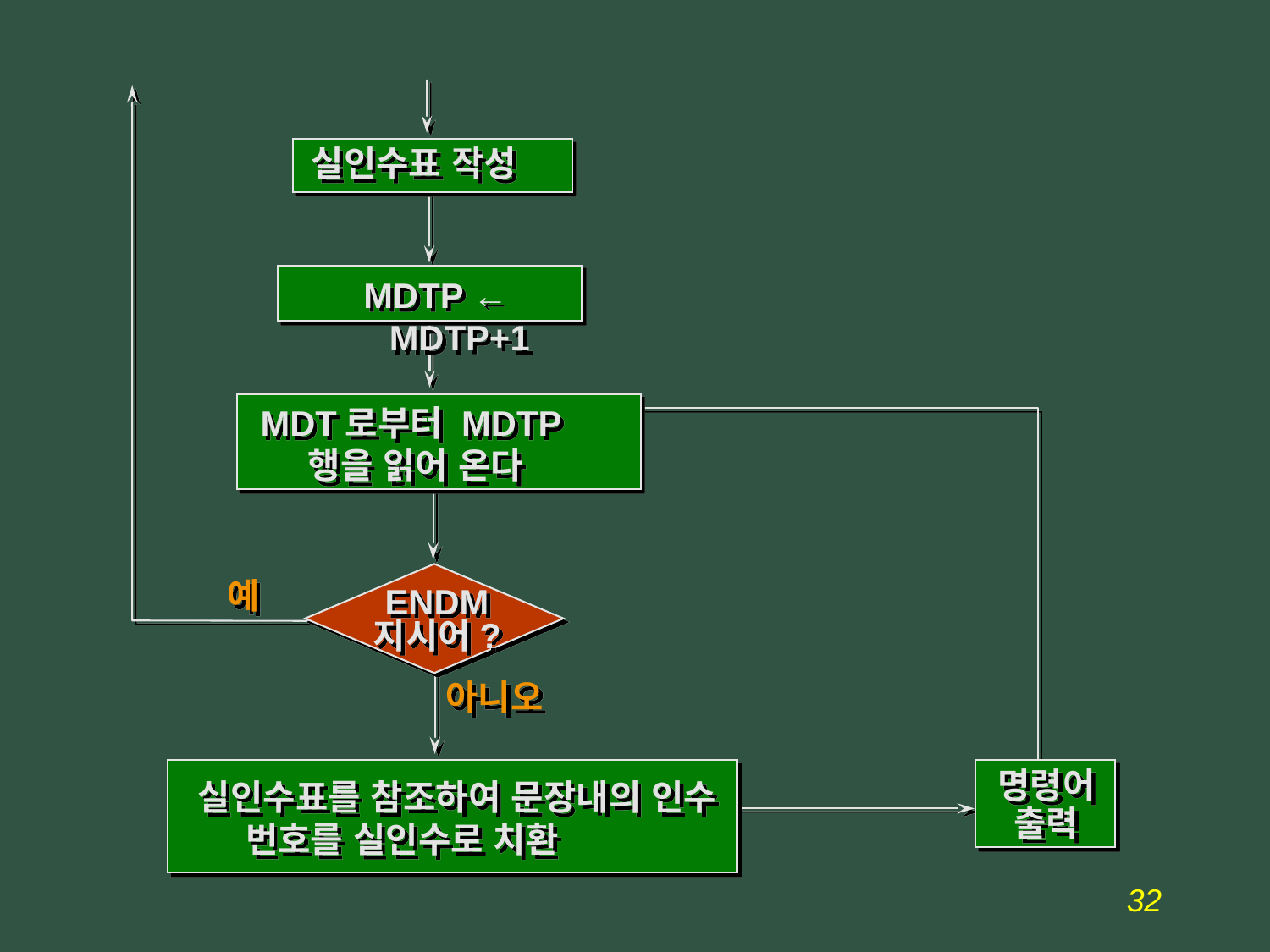

실인수표 작성

MDTP ← MDTP+1

MDT로부터 MDTP 행을 읽어 온다

예
ENDM
지시어?

아니오

명령어
출력
실인수표를 참조하여 문장내의 인수 번호를 실인수로 치환

32